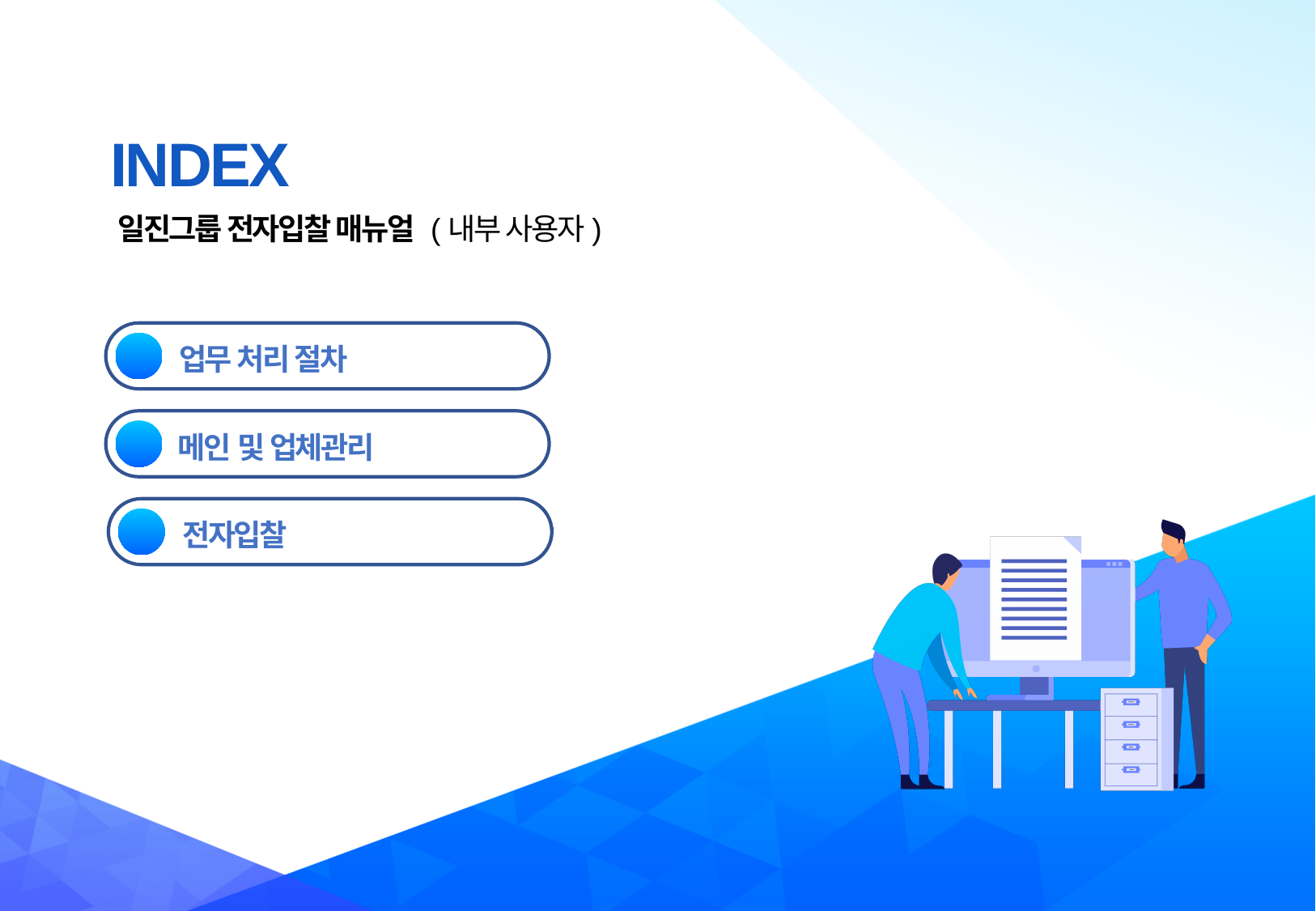

INDEX
일진그룹 전자입찰 매뉴얼 (내부 사용자)

Ⅰ
업무 처리 절차

Ⅱ
메인 및 업체관리

Ⅲ
전자입찰